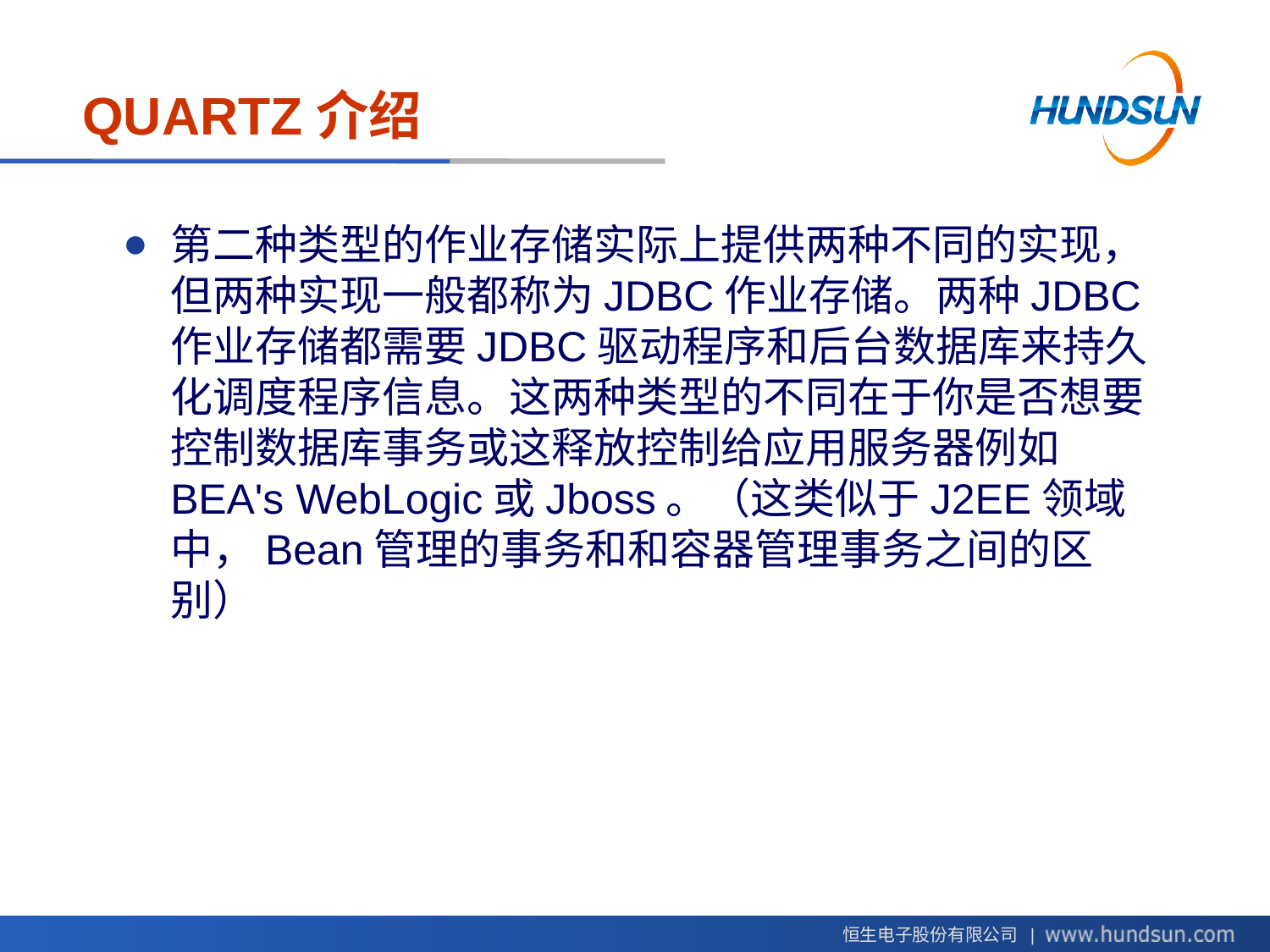

# QUARTZ介绍
第二种类型的作业存储实际上提供两种不同的实现，但两种实现一般都称为JDBC作业存储。两种JDBC作业存储都需要JDBC驱动程序和后台数据库来持久化调度程序信息。这两种类型的不同在于你是否想要控制数据库事务或这释放控制给应用服务器例如BEA's WebLogic或Jboss。（这类似于J2EE领域中，Bean管理的事务和和容器管理事务之间的区别）